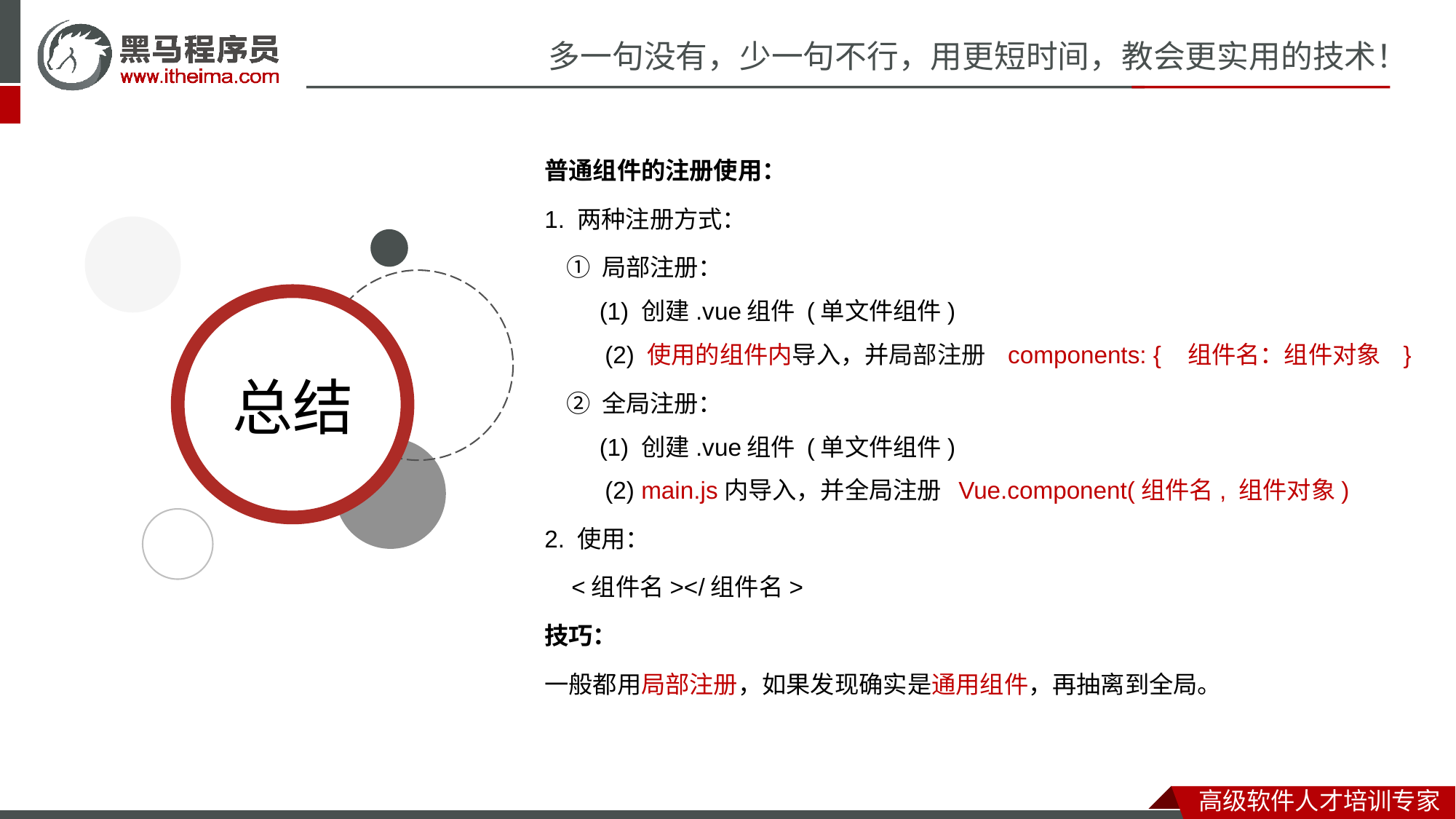

普通组件的注册使用：
1. 两种注册方式：
    ① 局部注册：
         (1) 创建.vue组件 (单文件组件)
         (2) 使用的组件内导入，并局部注册   components: {   组件名：组件对象   }
    ② 全局注册：
         (1) 创建.vue组件 (单文件组件)
         (2) main.js内导入，并全局注册  Vue.component(组件名, 组件对象)
2. 使用：
    <组件名></组件名>
技巧：
一般都用局部注册，如果发现确实是通用组件，再抽离到全局。